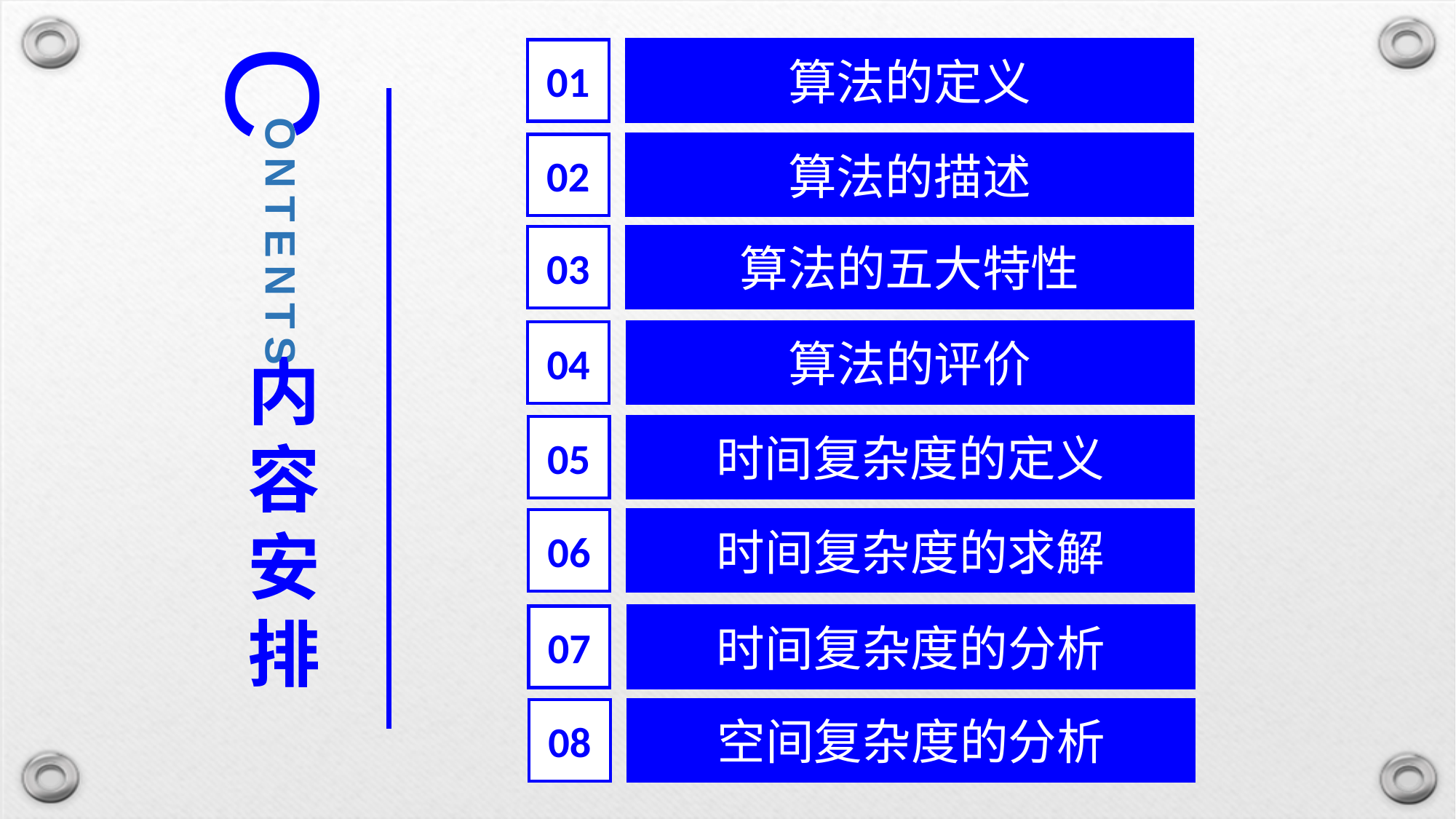

C
01
算法的定义
ONTENTS
02
算法的描述
03
算法的五大特性
04
算法的评价
内容安排
05
时间复杂度的定义
06
时间复杂度的求解
07
时间复杂度的分析
08
空间复杂度的分析